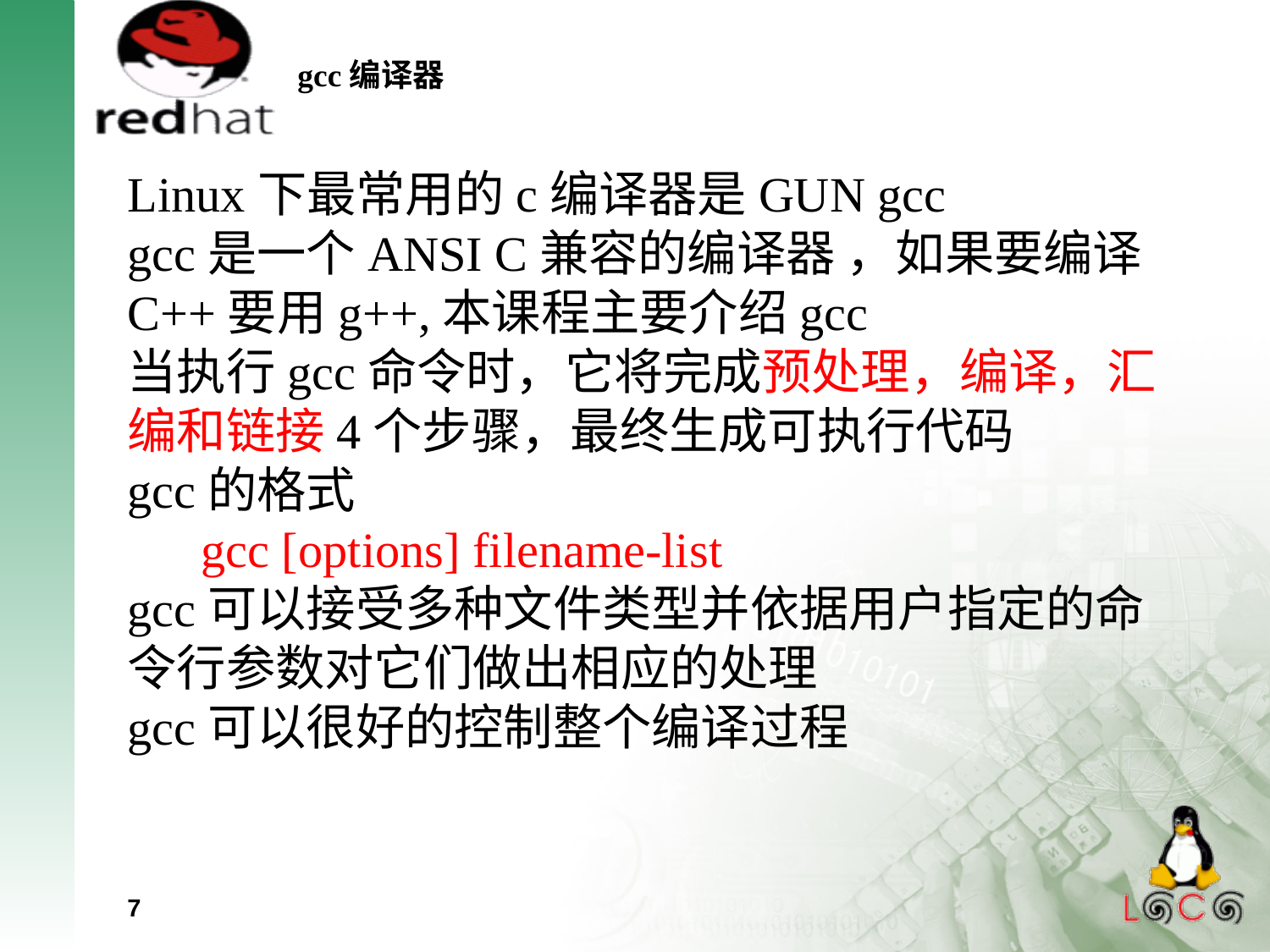

gcc编译器
Linux下最常用的c编译器是GUN gcc
gcc是一个ANSI C兼容的编译器 ，如果要编译C++要用g++,本课程主要介绍gcc
当执行gcc命令时，它将完成预处理，编译，汇编和链接4个步骤，最终生成可执行代码
gcc的格式
      gcc [options] filename-list
gcc可以接受多种文件类型并依据用户指定的命令行参数对它们做出相应的处理
gcc可以很好的控制整个编译过程

7